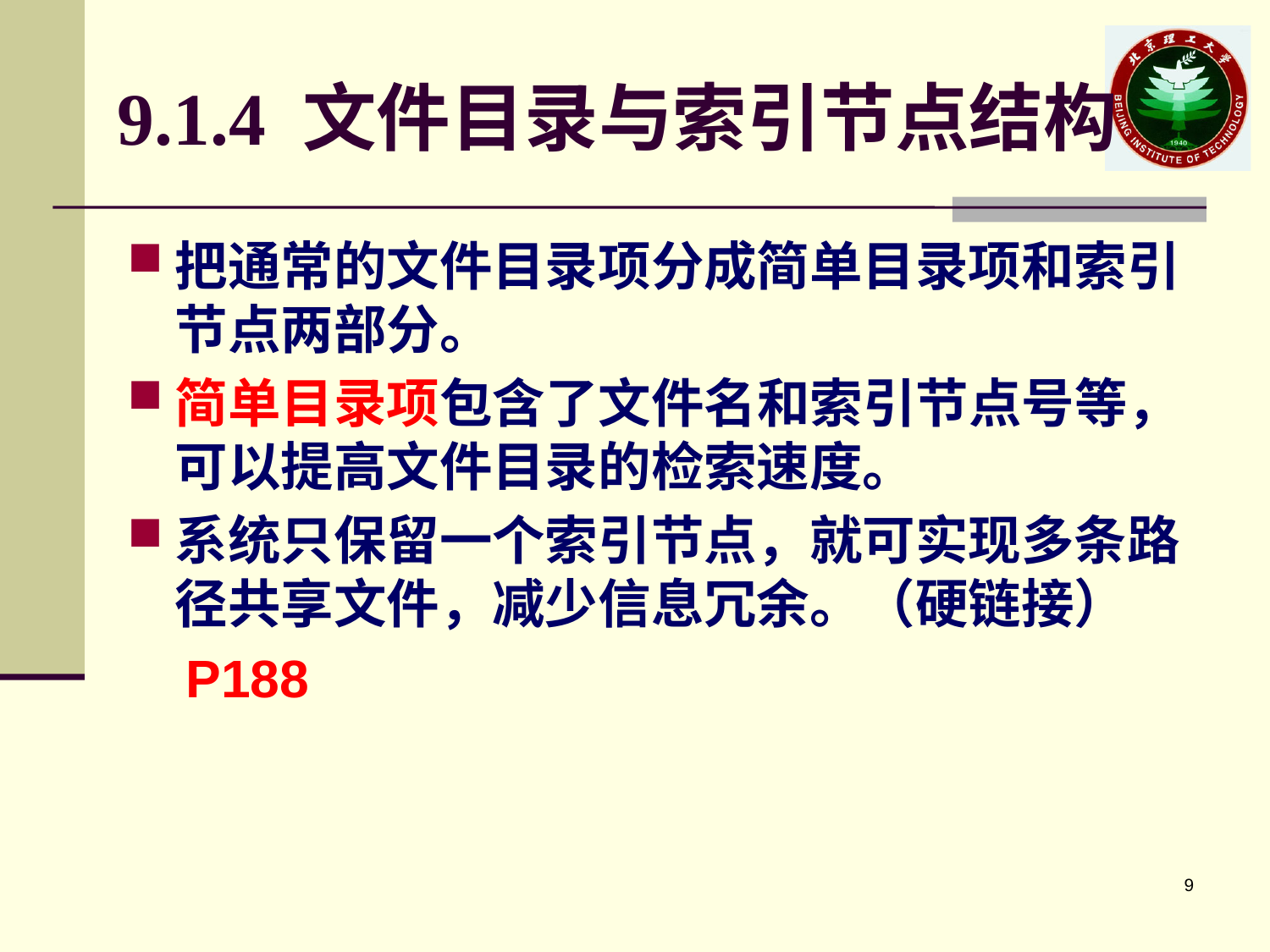

# 9.1.4 文件目录与索引节点结构
把通常的文件目录项分成简单目录项和索引节点两部分。
简单目录项包含了文件名和索引节点号等，可以提高文件目录的检索速度。
系统只保留一个索引节点，就可实现多条路径共享文件，减少信息冗余。（硬链接）
    P188
9